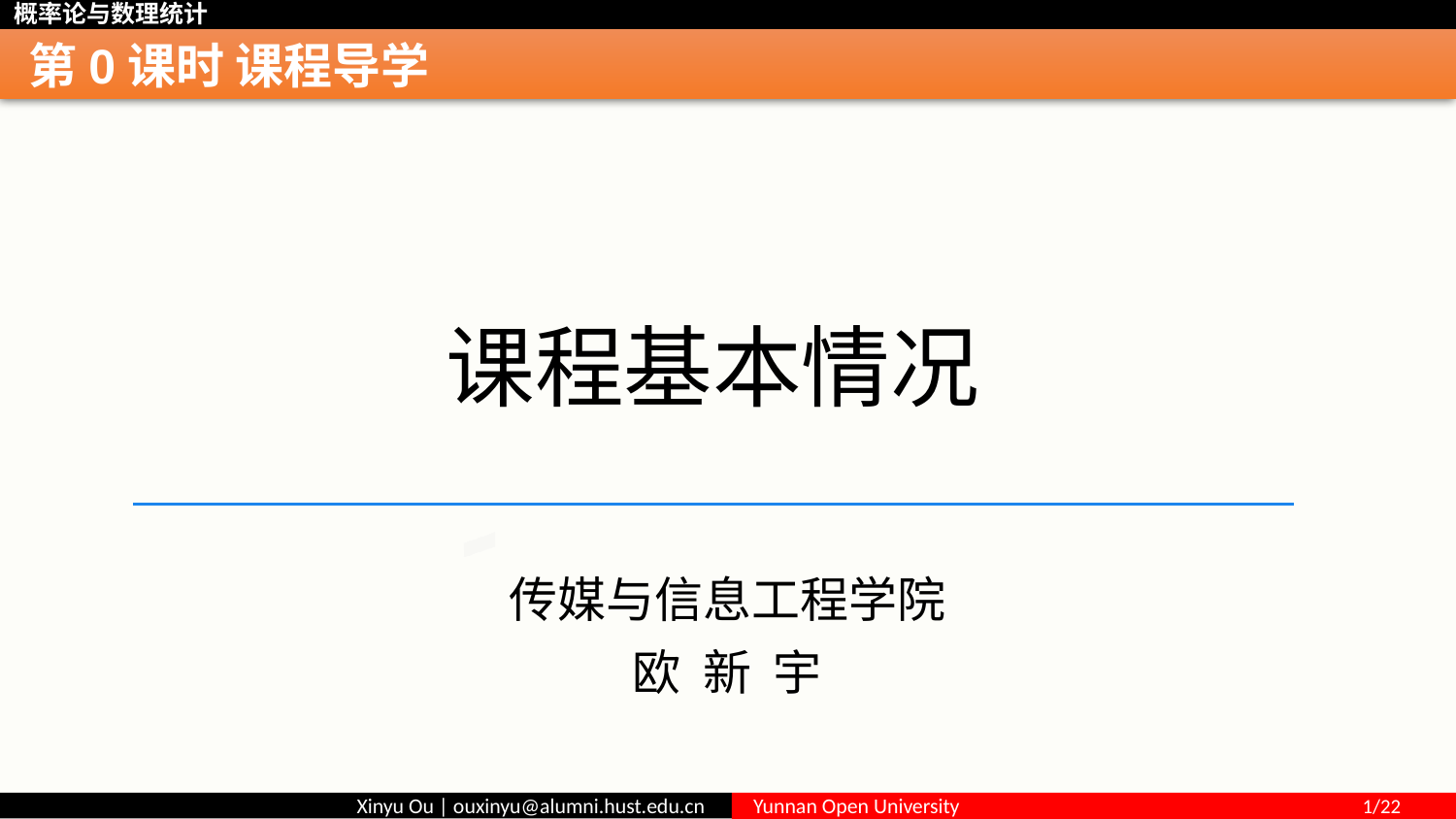

# 第0课时 课程导学
课程基本情况

传媒与信息工程学院
欧  新  宇